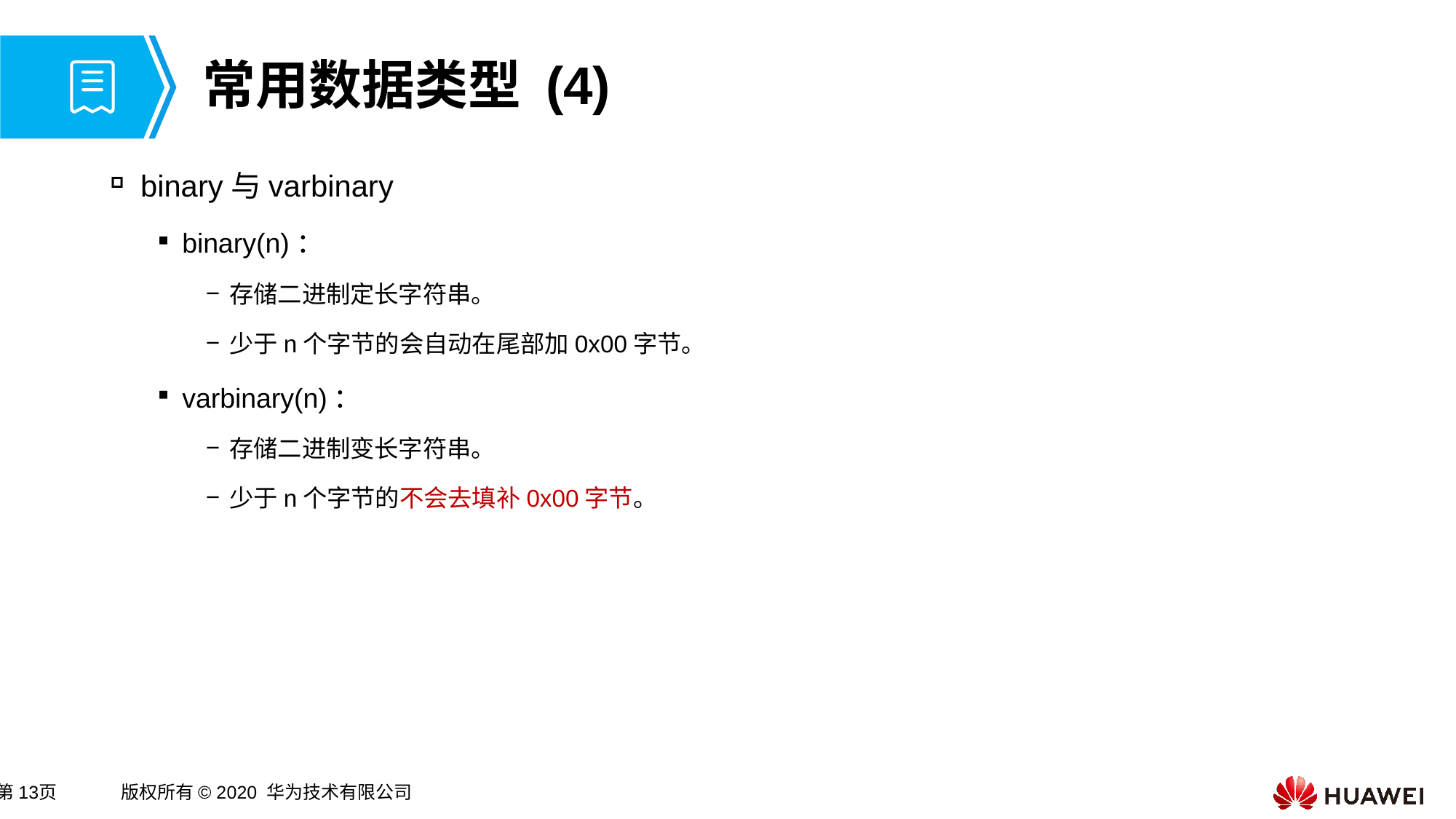

# 常用数据类型 (4)
binary与varbinary
binary(n)：
存储二进制定长字符串。
少于n个字节的会自动在尾部加0x00字节。
varbinary(n)：
存储二进制变长字符串。
少于n个字节的不会去填补0x00字节。